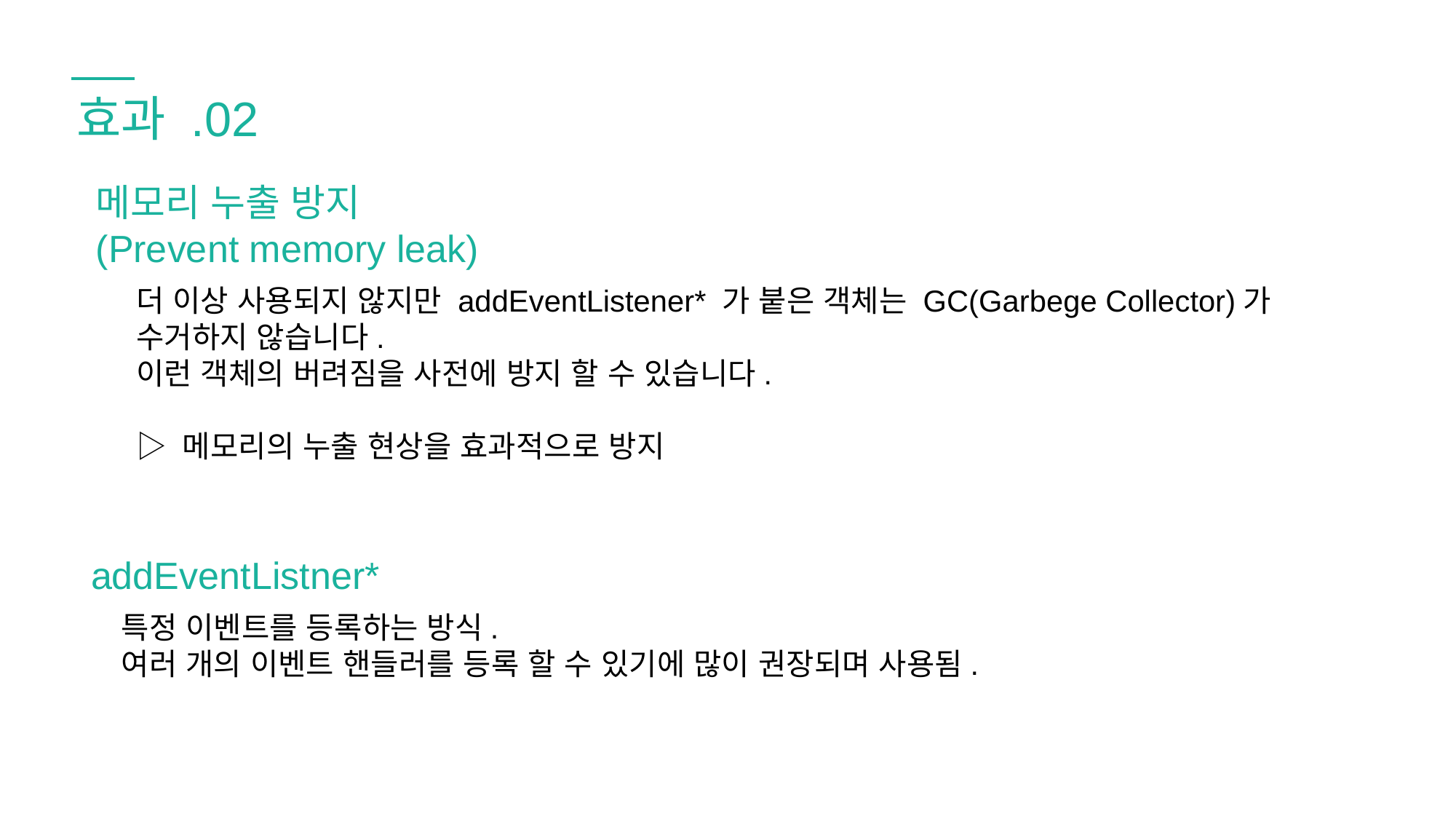

효과 .02
메모리 누출 방지
(Prevent memory leak)
더 이상 사용되지 않지만 addEventListener* 가 붙은 객체는 GC(Garbege Collector)가
수거하지 않습니다.
이런 객체의 버려짐을 사전에 방지 할 수 있습니다.

▷ 메모리의 누출 현상을 효과적으로 방지
addEventListner*
BUSINESS
특정 이벤트를 등록하는 방식.
여러 개의 이벤트 핸들러를 등록 할 수 있기에 많이 권장되며 사용됨.